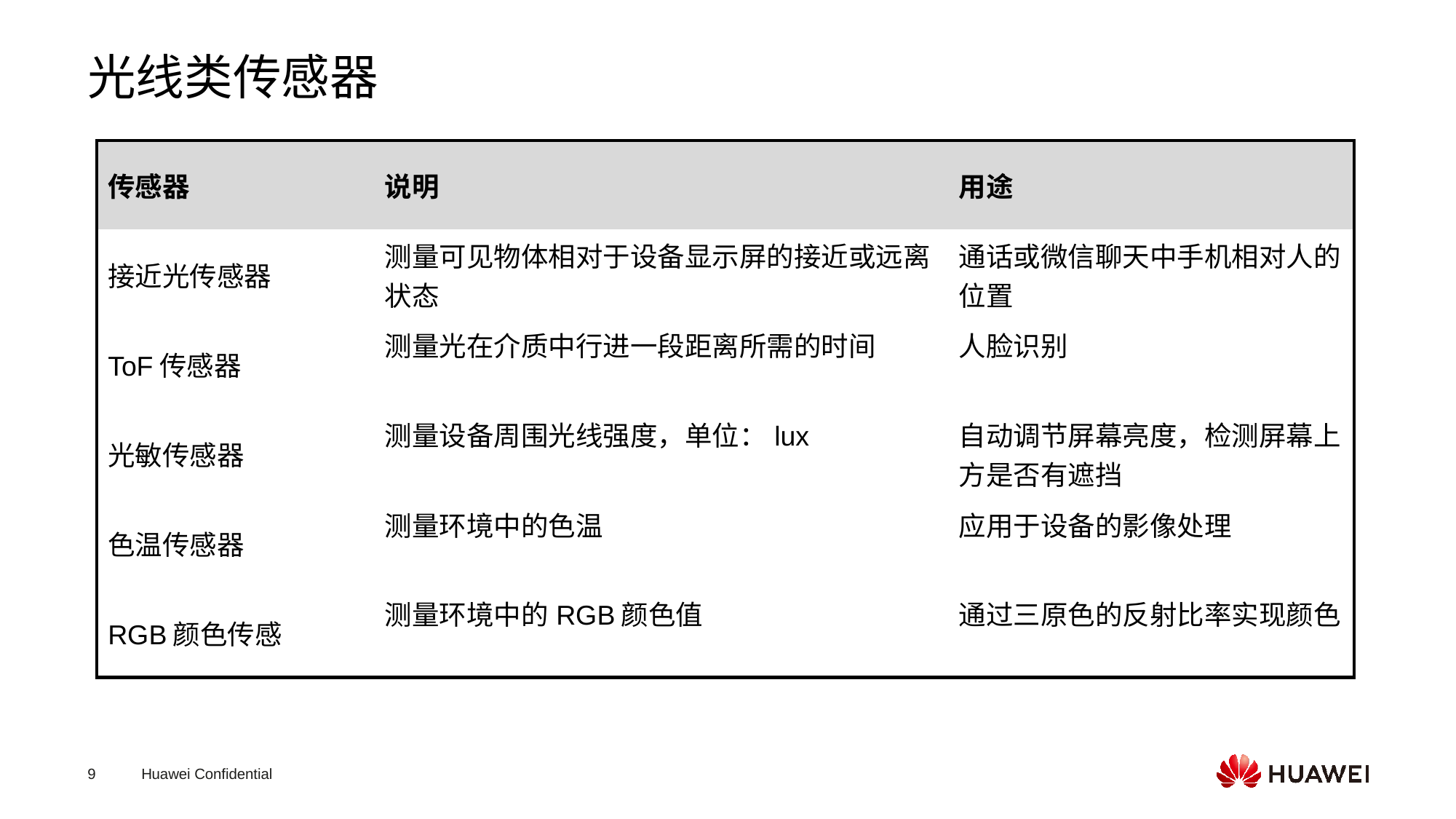

# 光线类传感器
| 传感器 | 说明 | 用途 |
| --- | --- | --- |
| 接近光传感器 | 测量可见物体相对于设备显示屏的接近或远离状态 | 通话或微信聊天中手机相对人的位置 |
| ToF传感器 | 测量光在介质中行进一段距离所需的时间 | 人脸识别 |
| 光敏传感器 | 测量设备周围光线强度，单位：lux | 自动调节屏幕亮度，检测屏幕上方是否有遮挡 |
| 色温传感器 | 测量环境中的色温 | 应用于设备的影像处理 |
| RGB颜色传感 | 测量环境中的RGB颜色值 | 通过三原色的反射比率实现颜色 |